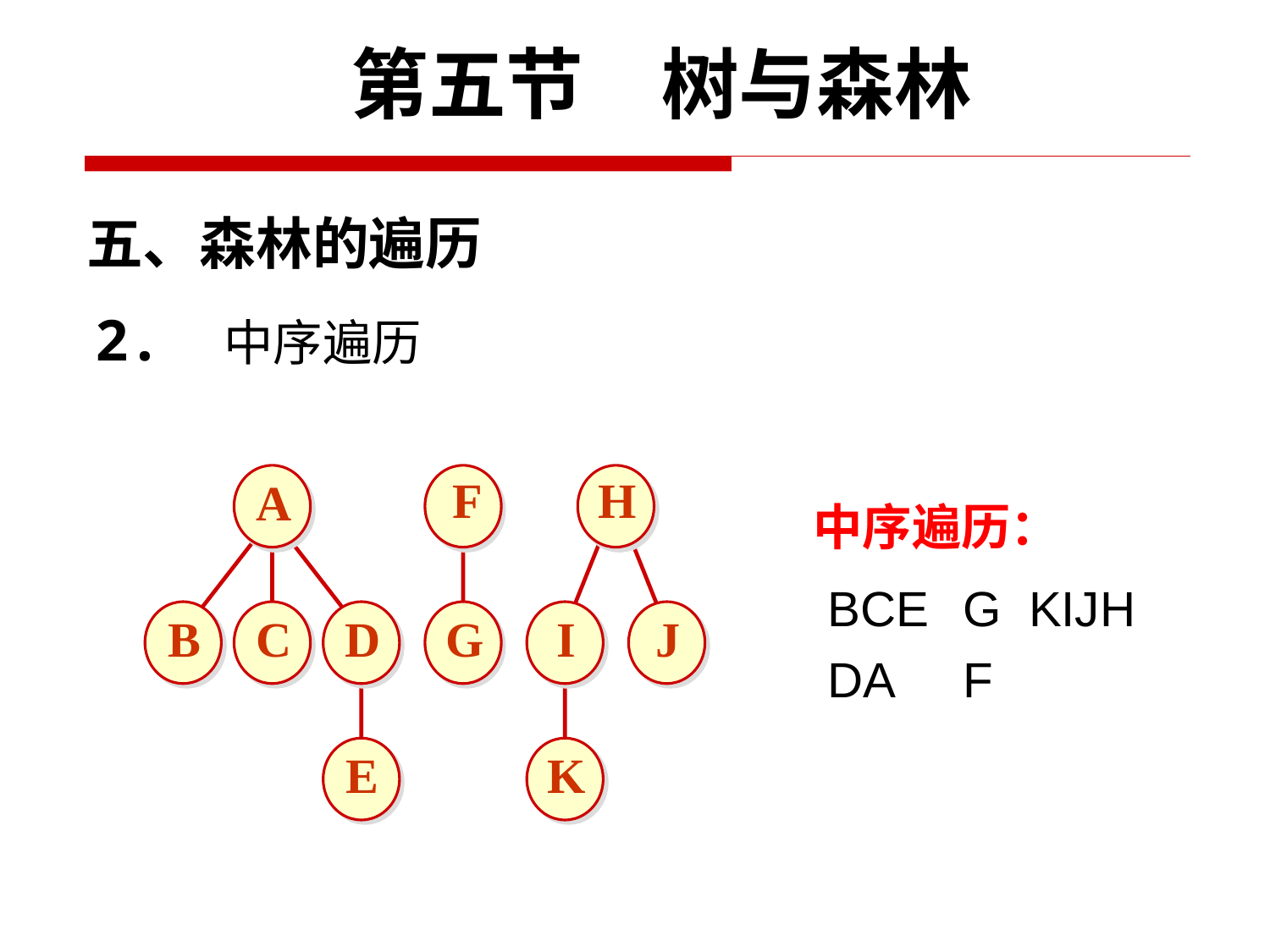

第五节　树与森林
五、森林的遍历
2.  中序遍历
F
H
A

B
C
D
G
I
J

E
K

中序遍历：
GF
BCEDA
KIJH